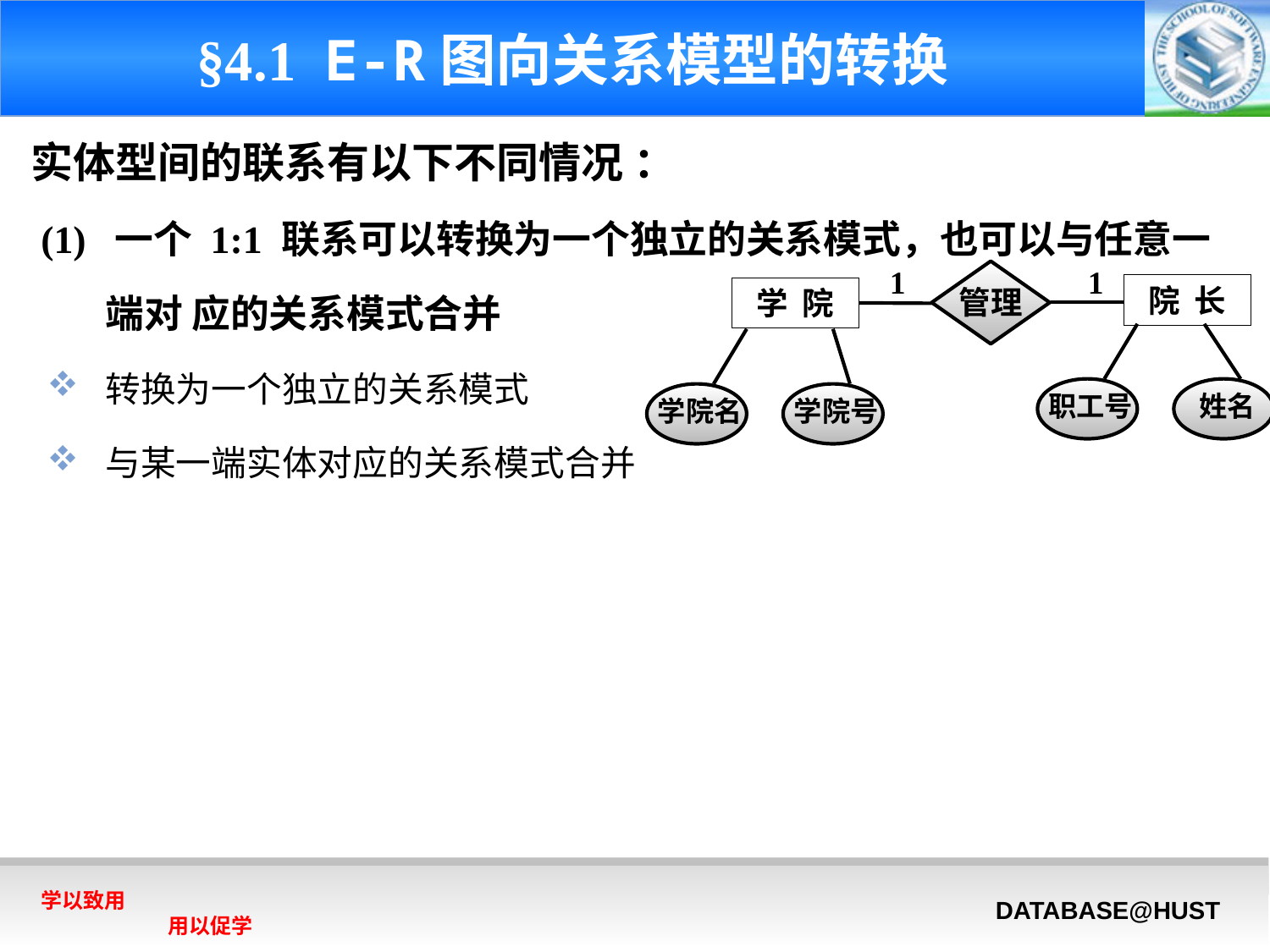

# §4.1  E-R图向关系模型的转换
实体型间的联系有以下不同情况 ：
 (1)  一个 1:1 联系可以转换为一个独立的关系模式，也可以与任意一 端对 应的关系模式合并
转换为一个独立的关系模式
与某一端实体对应的关系模式合并
1
1

院  长
管理
学  院

职工号

姓名

学院名

学院号